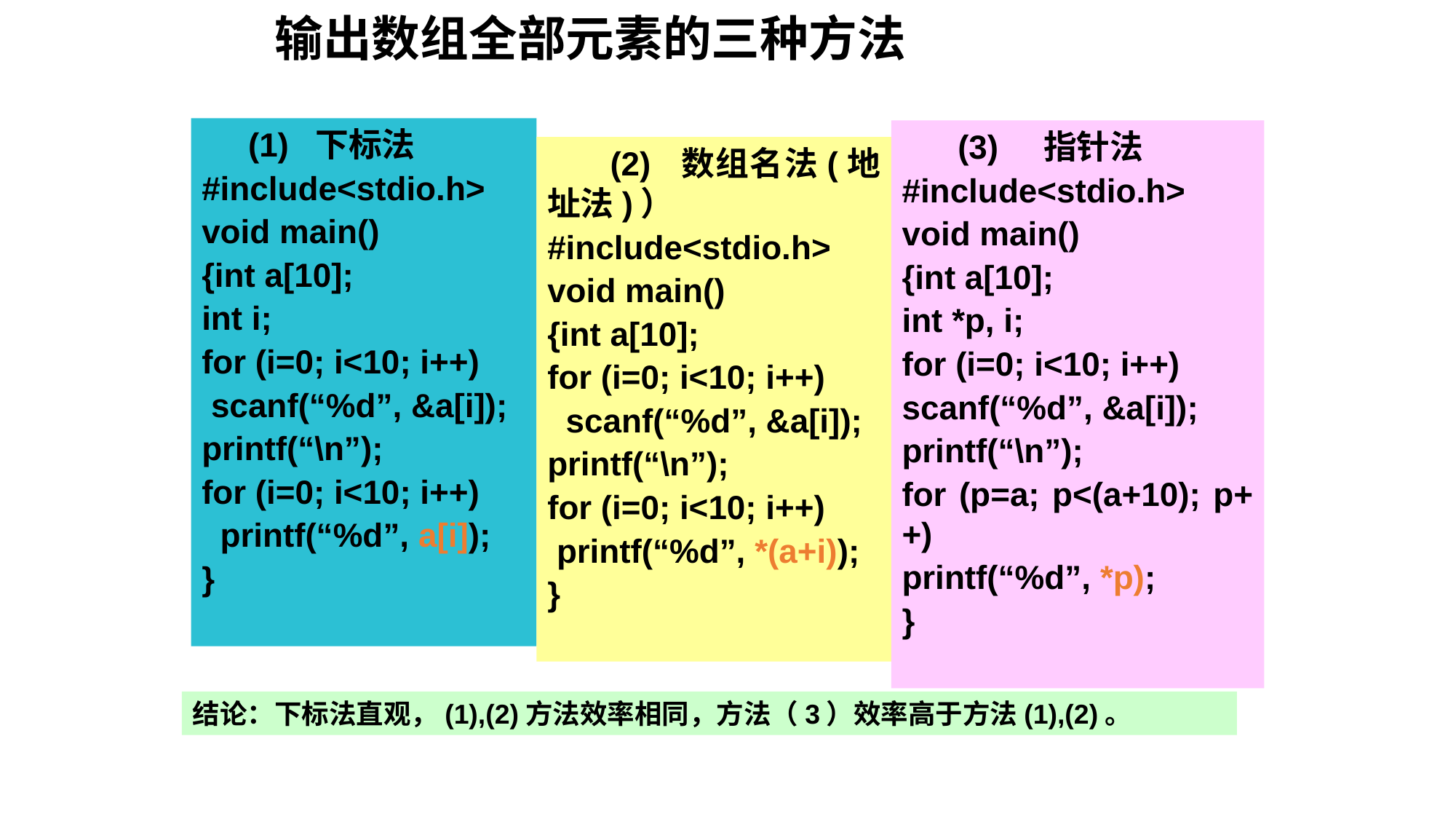

# 输出数组全部元素的三种方法
     (1)  下标法
#include<stdio.h>
void main()
{int a[10];
int i;
for (i=0; i<10; i++)
 scanf(“%d”, &a[i]);
printf(“\n”);
for (i=0; i<10; i++)
  printf(“%d”, a[i]);
}

      (3)    指针法
#include<stdio.h>
void main()
{int a[10];
int *p, i;
for (i=0; i<10; i++)
scanf(“%d”, &a[i]);
printf(“\n”);
for (p=a; p<(a+10); p++)
printf(“%d”, *p);
}

      (2)  数组名法(地址法)）
#include<stdio.h>
void main()
{int a[10];
for (i=0; i<10; i++)
  scanf(“%d”, &a[i]);
printf(“\n”);
for (i=0; i<10; i++)
 printf(“%d”, *(a+i));
}

结论：下标法直观，(1),(2)方法效率相同，方法（3）效率高于方法(1),(2)。